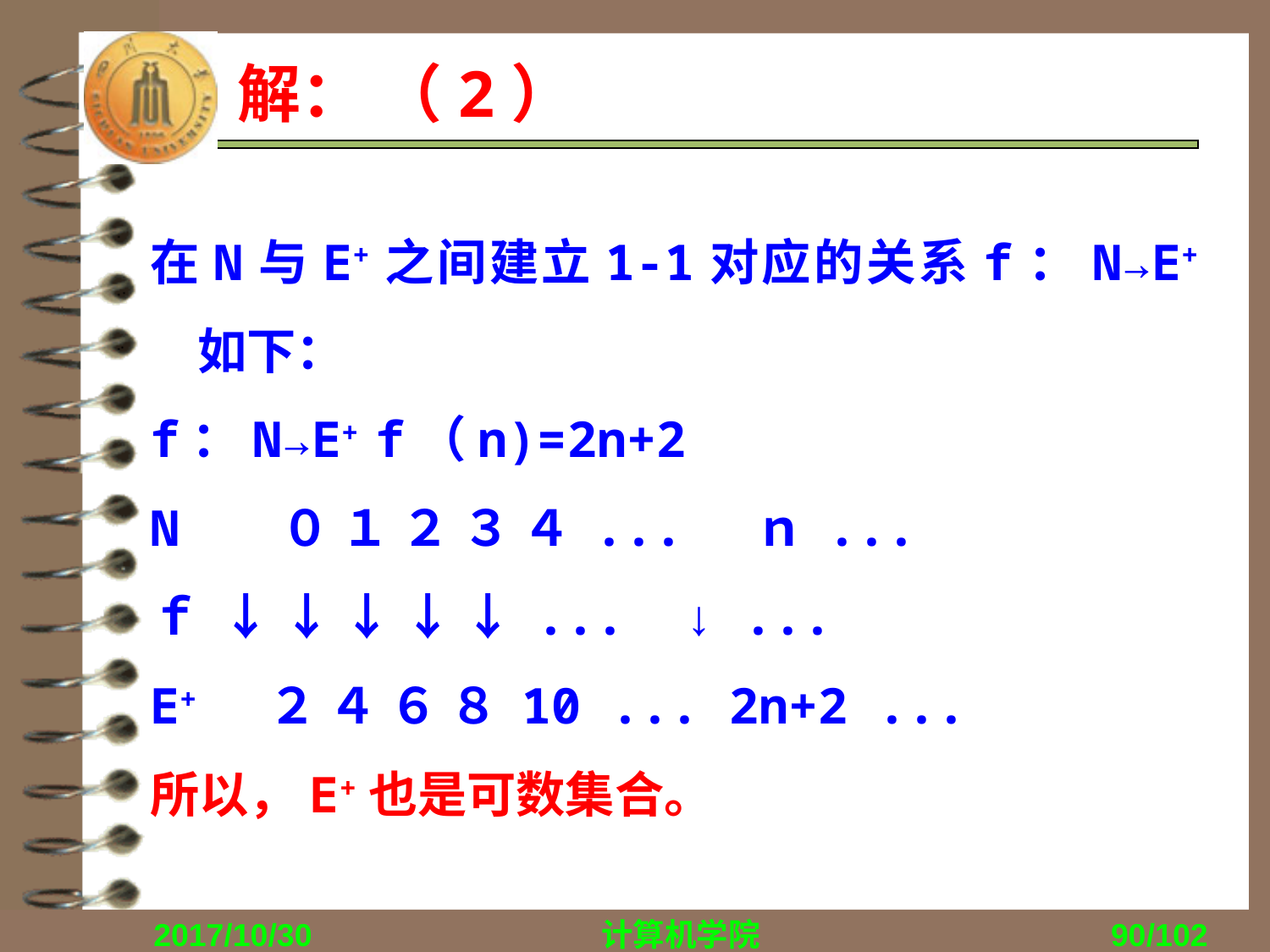

# 解： （2）
在N与E+之间建立1-1对应的关系f：N→E+ 如下：
f：N→E+ f（n)=2n+2
N   ０ １ ２ ３ ４ ...  ｎ ...
ｆ  ↓ ↓ ↓ ↓ ↓ ...  ↓ ...
E+  ２ ４ ６ ８ 10 ... 2n+2 ...
所以，E+也是可数集合。
2017/10/30
计算机学院
90/102